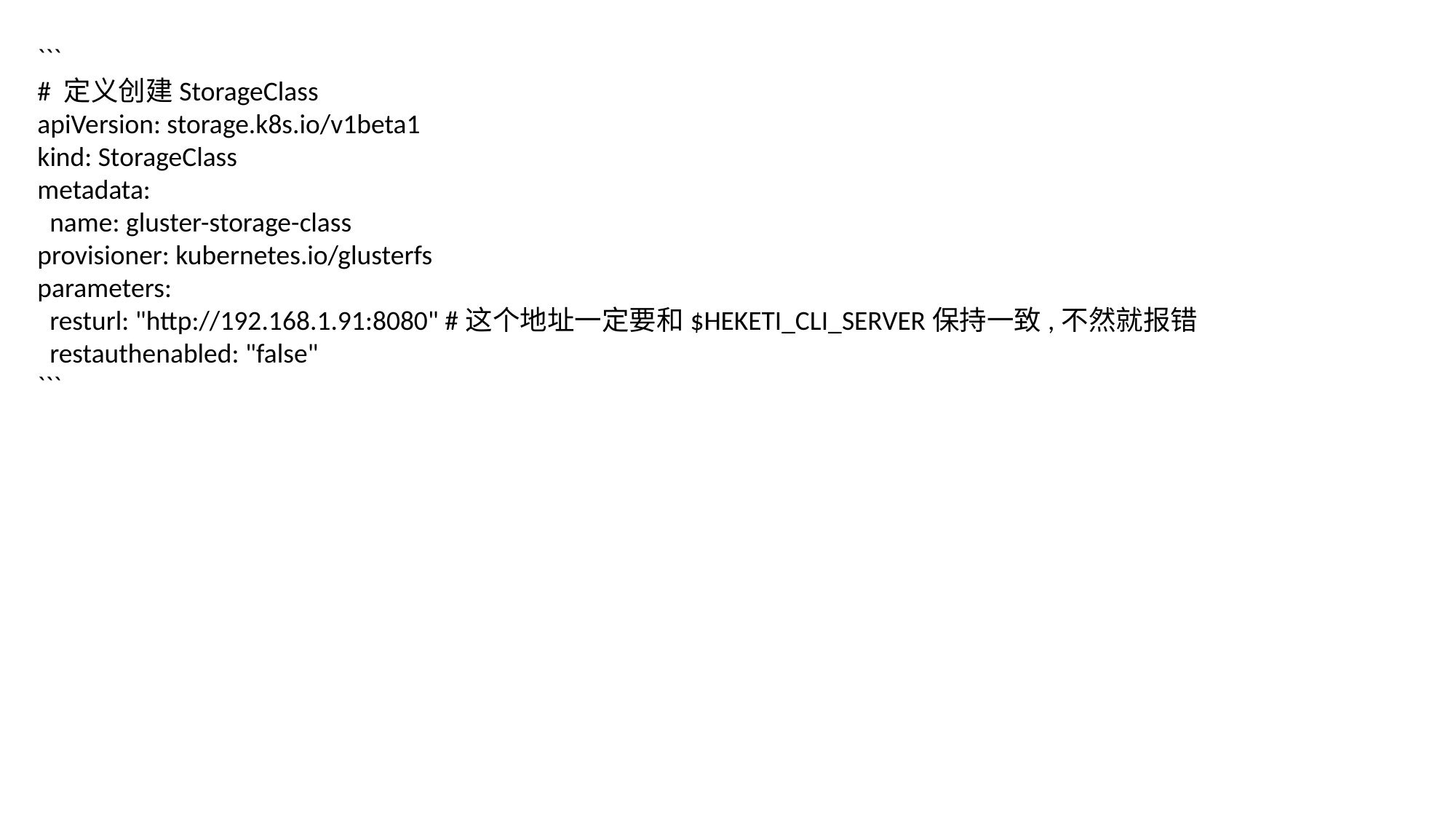

```
# 定义创建StorageClass
apiVersion: storage.k8s.io/v1beta1
kind: StorageClass
metadata:
  name: gluster-storage-class
provisioner: kubernetes.io/glusterfs
parameters:
  resturl: "http://192.168.1.91:8080" #这个地址一定要和$HEKETI_CLI_SERVER保持一致,不然就报错
  restauthenabled: "false"
```